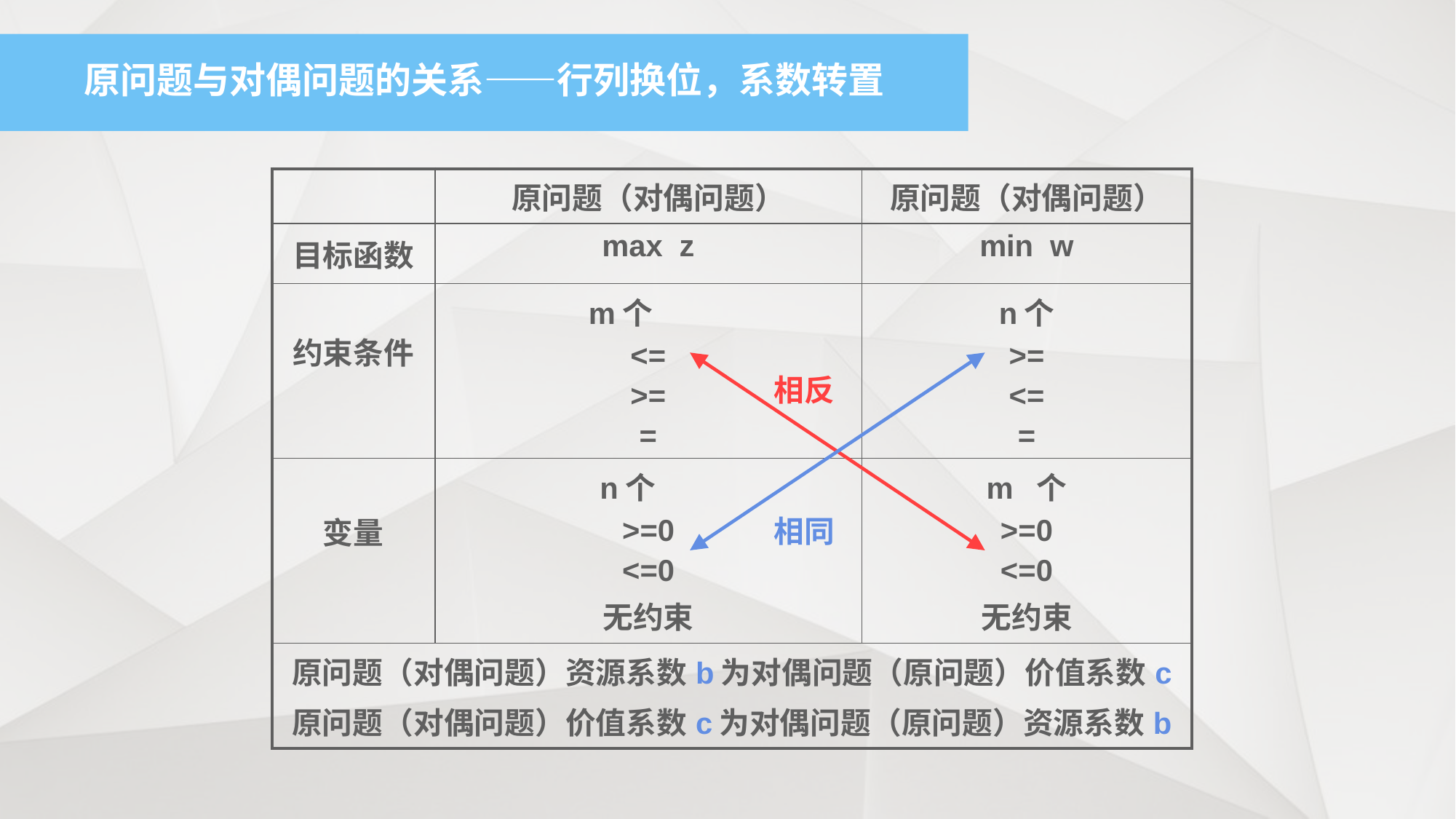

原问题与对偶问题的关系——行列换位，系数转置
|  | 原问题（对偶问题） | 原问题（对偶问题） |
| --- | --- | --- |
| 目标函数 | max z | min w |
| 约束条件 | m个 <= >= = | n个 >= <= = |
| 变量 | n个 >=0 <=0 无约束 | m 个 >=0 <=0 无约束 |
| 原问题（对偶问题）资源系数b为对偶问题（原问题）价值系数c 原问题（对偶问题）价值系数c为对偶问题（原问题）资源系数b |  |  |
相反
相同